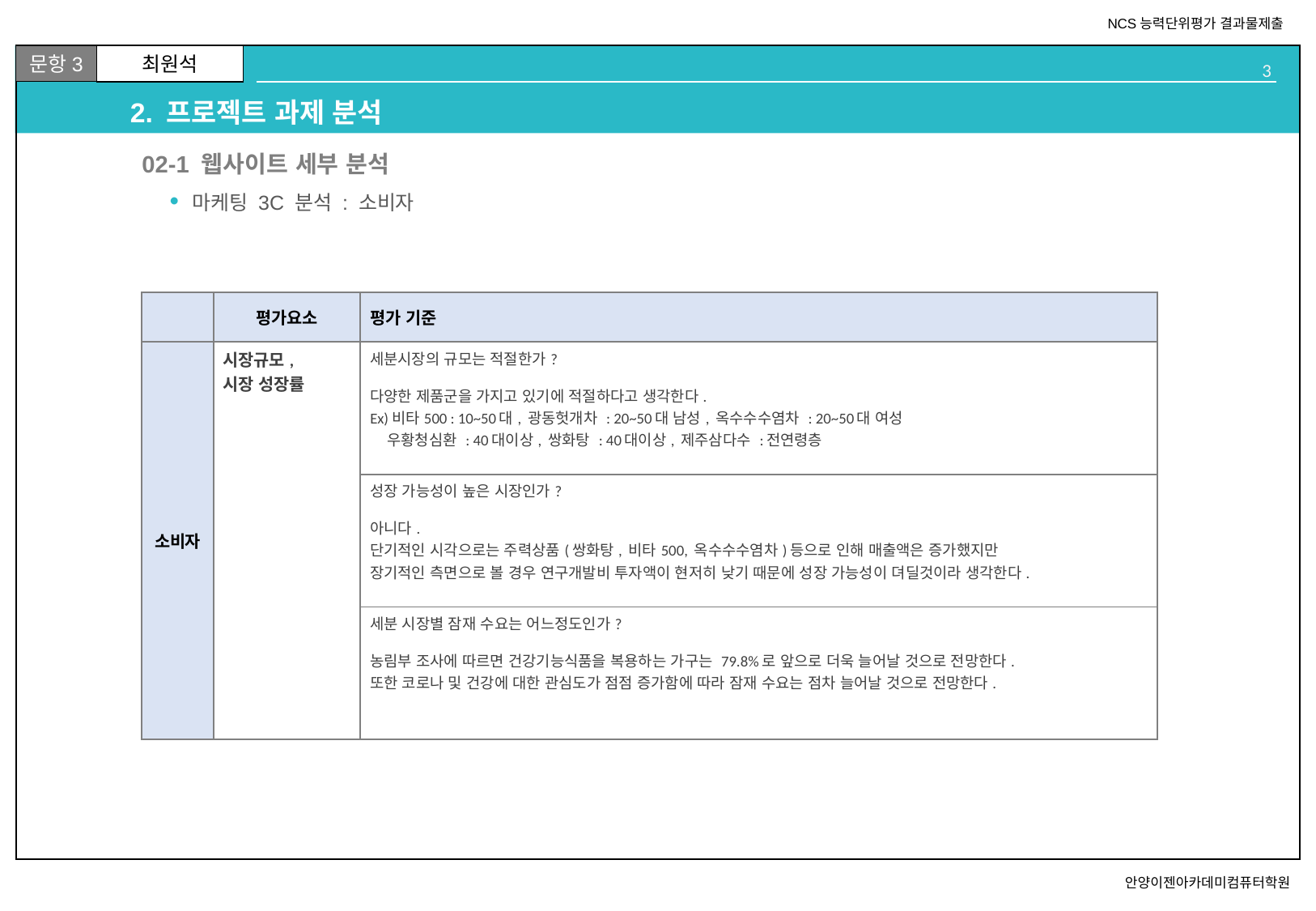

# 2. 프로젝트 과제 분석
02
02-1 웹사이트 세부 분석
마케팅 3C 분석 : 소비자

|  | 평가요소 | 평가 기준 |
| --- | --- | --- |
| 소비자 | 시장규모, 시장 성장률 | 세분시장의 규모는 적절한가? 다양한 제품군을 가지고 있기에 적절하다고 생각한다. Ex)비타500 : 10~50대, 광동헛개차 : 20~50대 남성, 옥수수수염차 : 20~50대 여성 우황청심환 : 40대이상, 쌍화탕 : 40대이상, 제주삼다수 :전연령층 |
|  |  | 성장 가능성이 높은 시장인가? 아니다. 단기적인 시각으로는 주력상품(쌍화탕, 비타500, 옥수수수염차)등으로 인해 매출액은 증가했지만 장기적인 측면으로 볼 경우 연구개발비 투자액이 현저히 낮기 때문에 성장 가능성이 뎌딜것이라 생각한다. |
|  |  | 세분 시장별 잠재 수요는 어느정도인가? 농림부 조사에 따르면 건강기능식품을 복용하는 가구는 79.8%로 앞으로 더욱 늘어날 것으로 전망한다. 또한 코로나 및 건강에 대한 관심도가 점점 증가함에 따라 잠재 수요는 점차 늘어날 것으로 전망한다. |